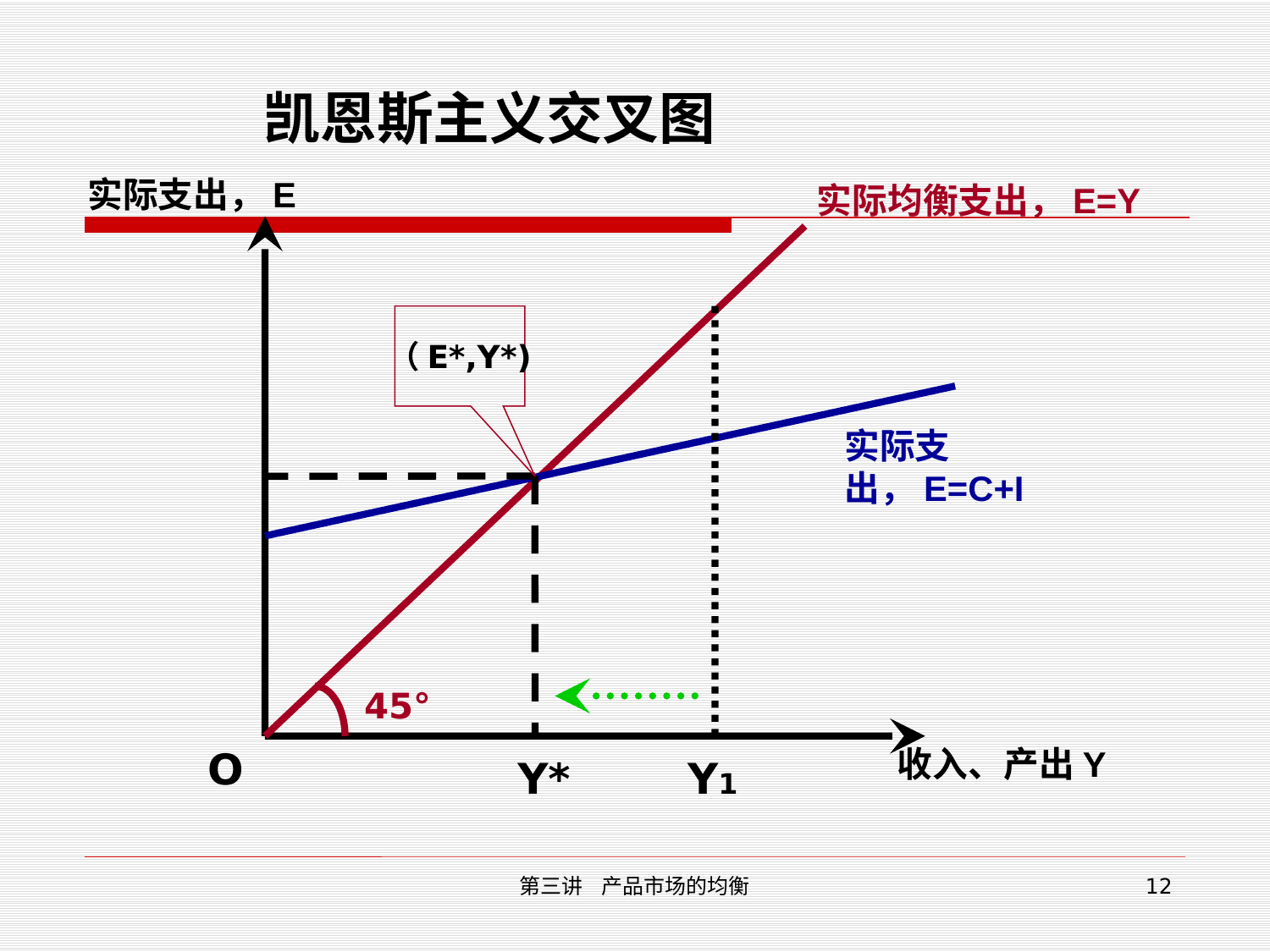

# 凯恩斯主义交叉图
实际支出，E
实际均衡支出，E=Y

（E*,Y*)

实际支出，E=C+I

45°

O

收入、产出Y
Y*
Y1
第三讲    产品市场的均衡
12